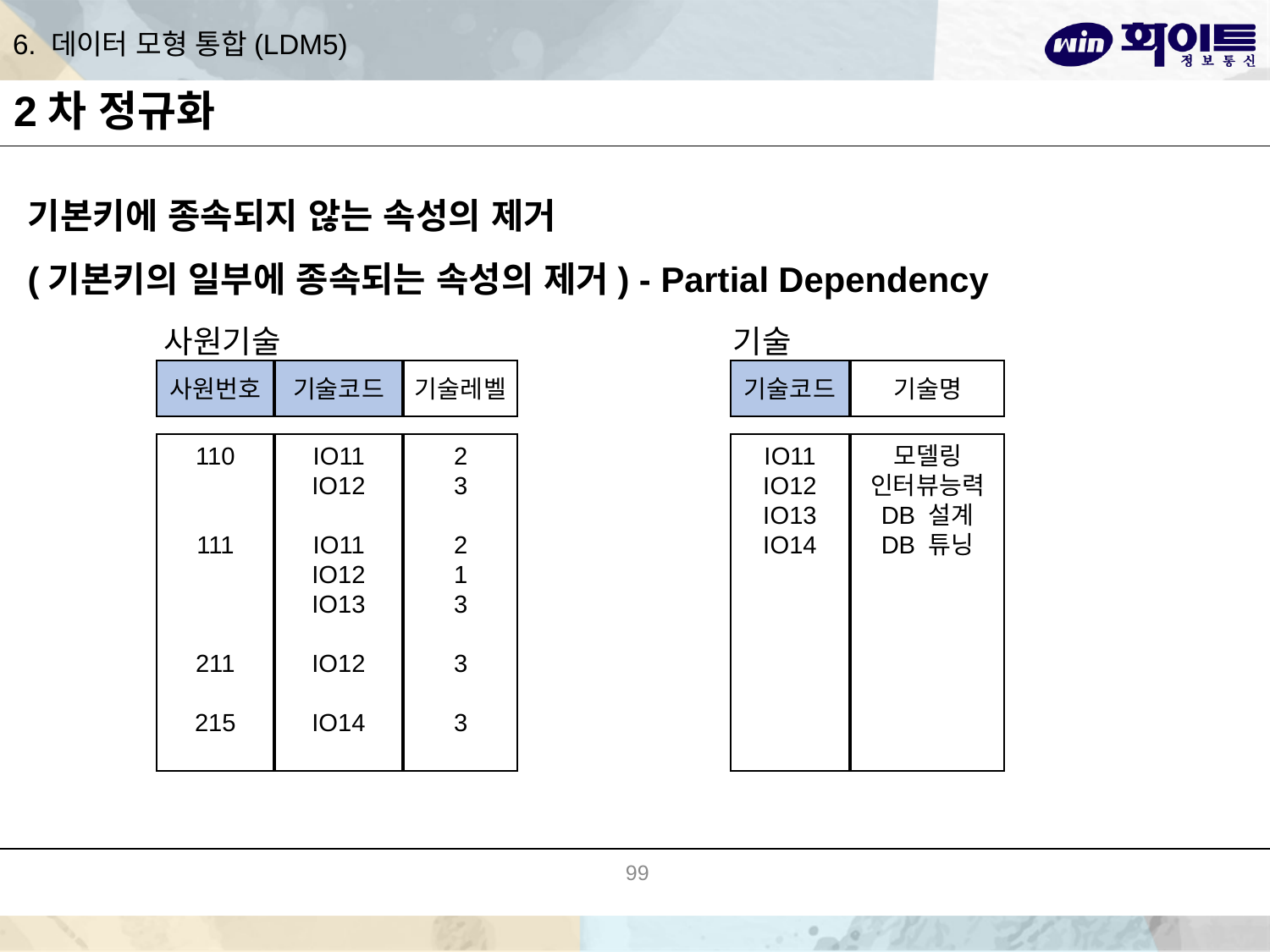

# 6. 데이터 모형 통합(LDM5)
2차 정규화
기본키에 종속되지 않는 속성의 제거
(기본키의 일부에 종속되는 속성의 제거) - Partial Dependency
사원기술
기술
사원번호
기술코드
기술레벨
기술코드
기술명
110

111

211

215

IO11
IO12

IO11
IO12
IO13

IO12

IO14
2
3

2
1
3

3

3

IO11
IO12
IO13
IO14
모델링
인터뷰능력
DB 설계
DB 튜닝
99